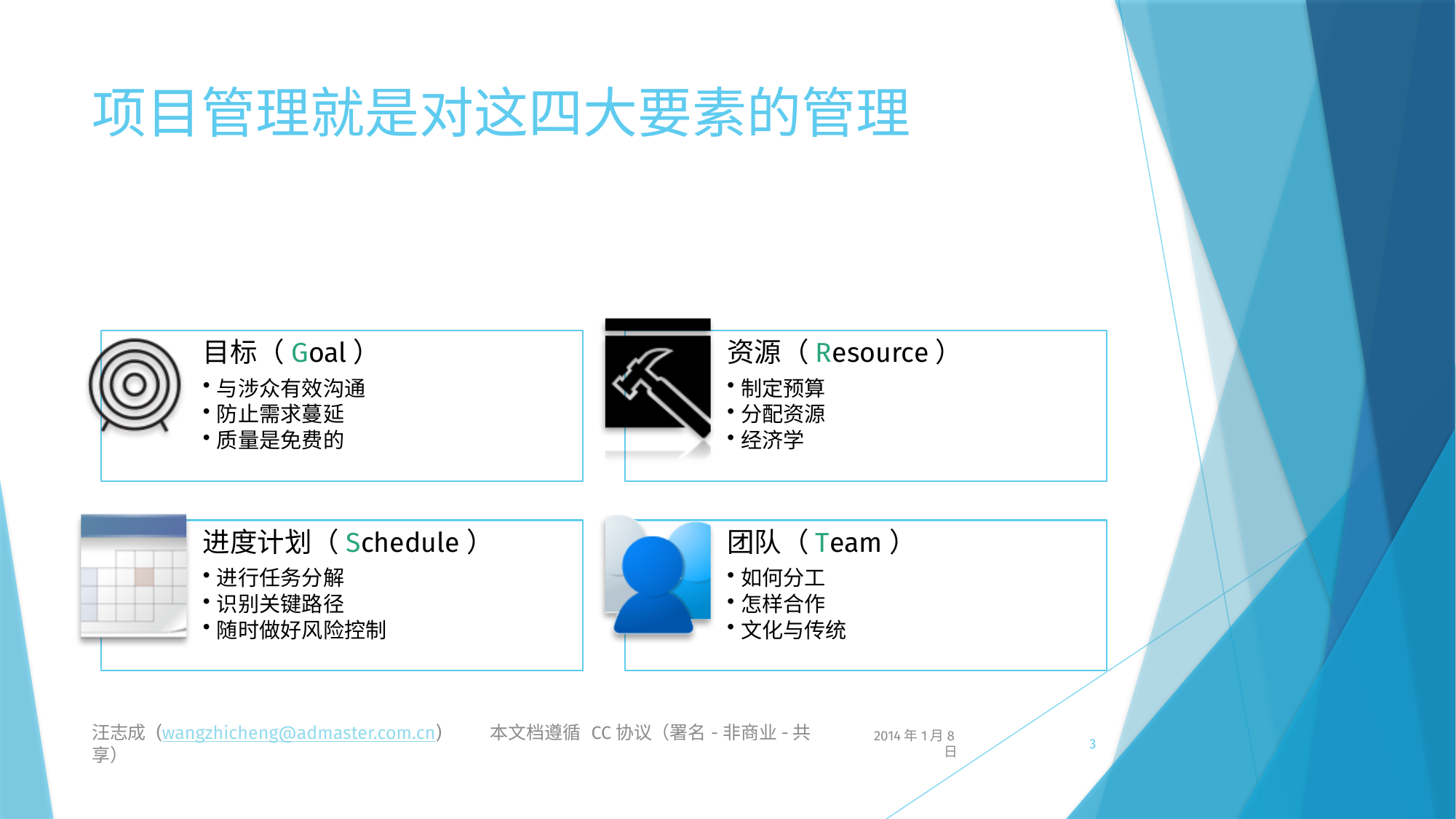

# 项目管理就是对这四大要素的管理
目标（Goal）
与涉众有效沟通
防止需求蔓延
质量是免费的
资源（Resource）
制定预算
分配资源
经济学
进度计划（Schedule）
进行任务分解
识别关键路径
随时做好风险控制
团队（Team）
如何分工
怎样合作
文化与传统
汪志成 (wangzhicheng@admaster.com.cn)         本文档遵循 CC协议（署名-非商业-共享）
2014年1月8日
3